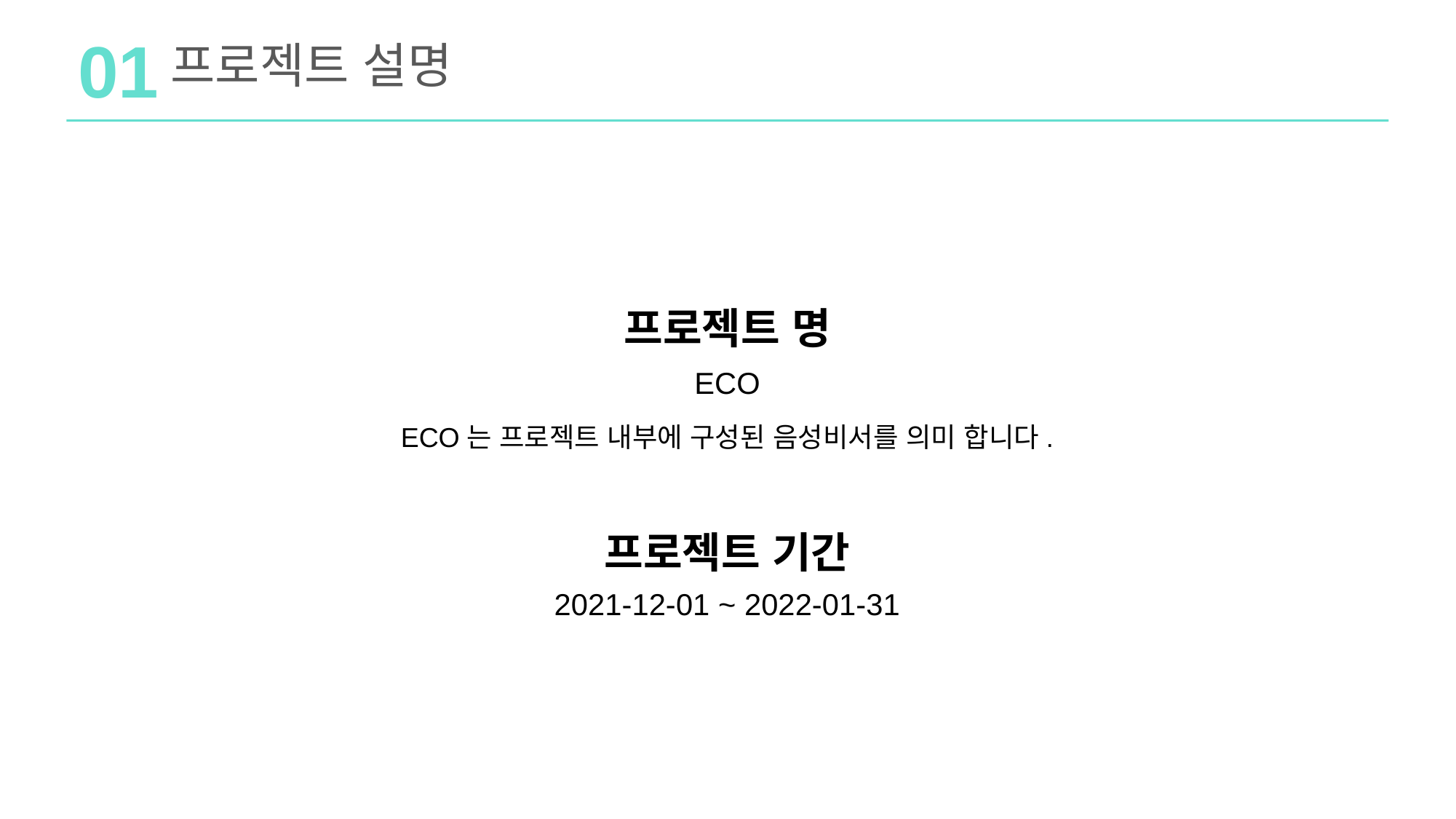

01
프로젝트 설명

프로젝트 명
ECO
ECO는 프로젝트 내부에 구성된 음성비서를 의미 합니다.
프로젝트 기간
2021-12-01 ~ 2022-01-31